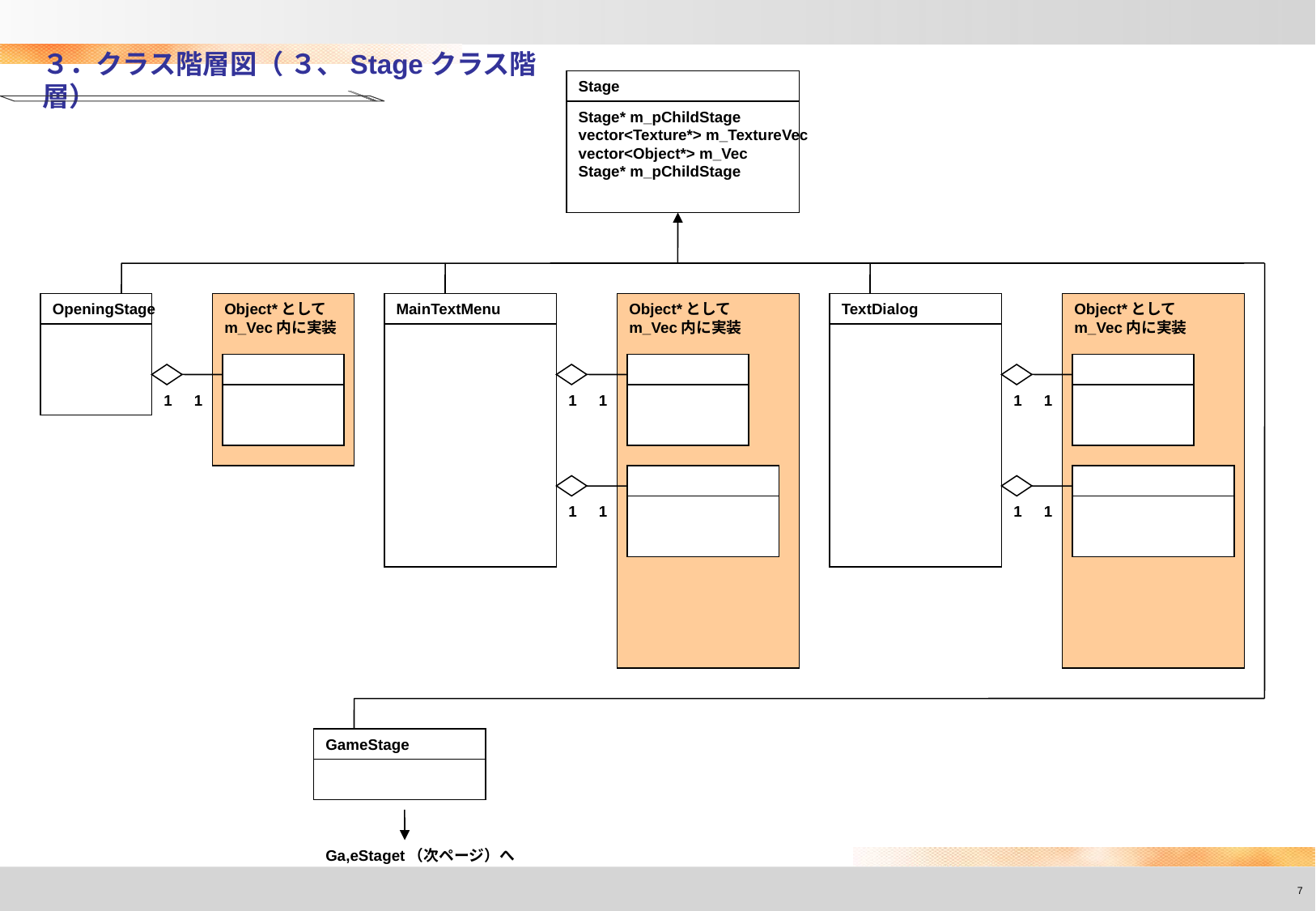

３．クラス階層図（ ３、Stageクラス階層）
Stage

Stage* m_pChildStage
vector<Texture*> m_TextureVec
vector<Object*> m_Vec
Stage* m_pChildStage

OpeningStage
Object*として
m_Vec内に実装
MainTextMenu
Object*として
m_Vec内に実装
TextDialog
Object*として
m_Vec内に実装

1
1

1
1

1
1

1
1

1
1

GameStage

Ga,eStaget（次ページ）へ
7